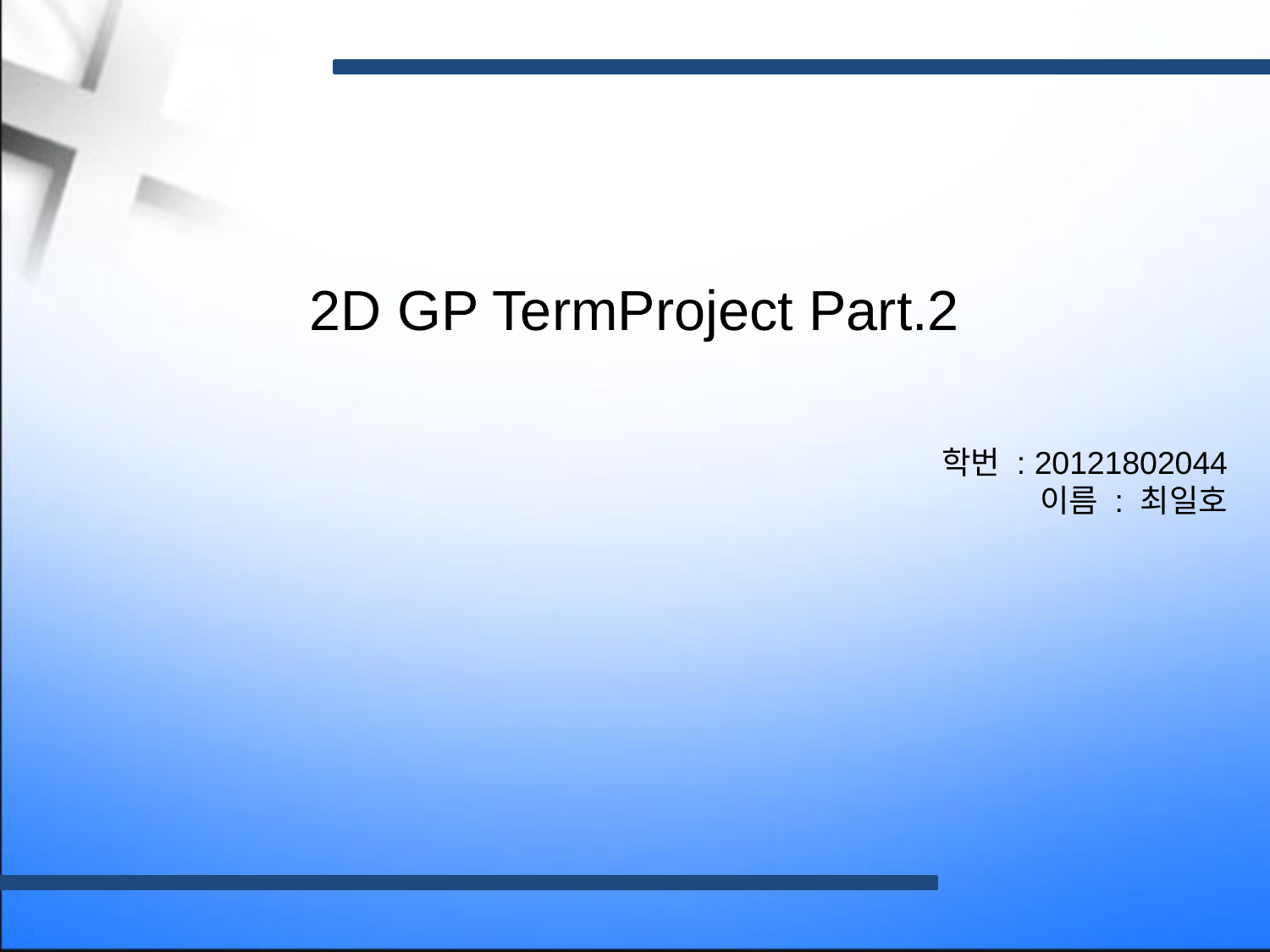

2D GP TermProject Part.2
학번 : 20121802044
이름 : 최일호